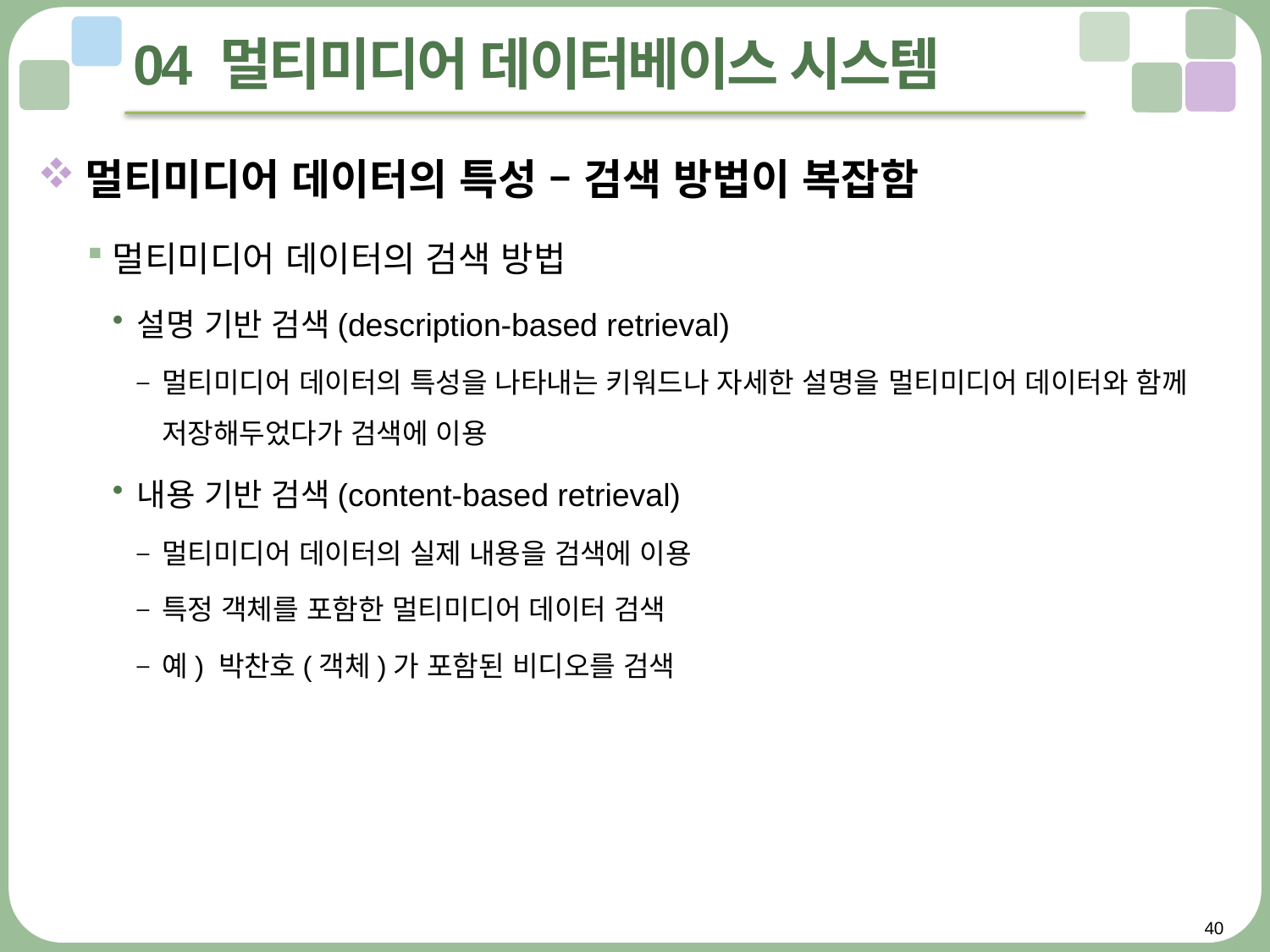

# 04 멀티미디어 데이터베이스 시스템
멀티미디어 데이터의 특성 – 검색 방법이 복잡함
멀티미디어 데이터의 검색 방법
설명 기반 검색(description-based retrieval)
멀티미디어 데이터의 특성을 나타내는 키워드나 자세한 설명을 멀티미디어 데이터와 함께 저장해두었다가 검색에 이용
내용 기반 검색(content-based retrieval)
멀티미디어 데이터의 실제 내용을 검색에 이용
특정 객체를 포함한 멀티미디어 데이터 검색
예) 박찬호(객체)가 포함된 비디오를 검색